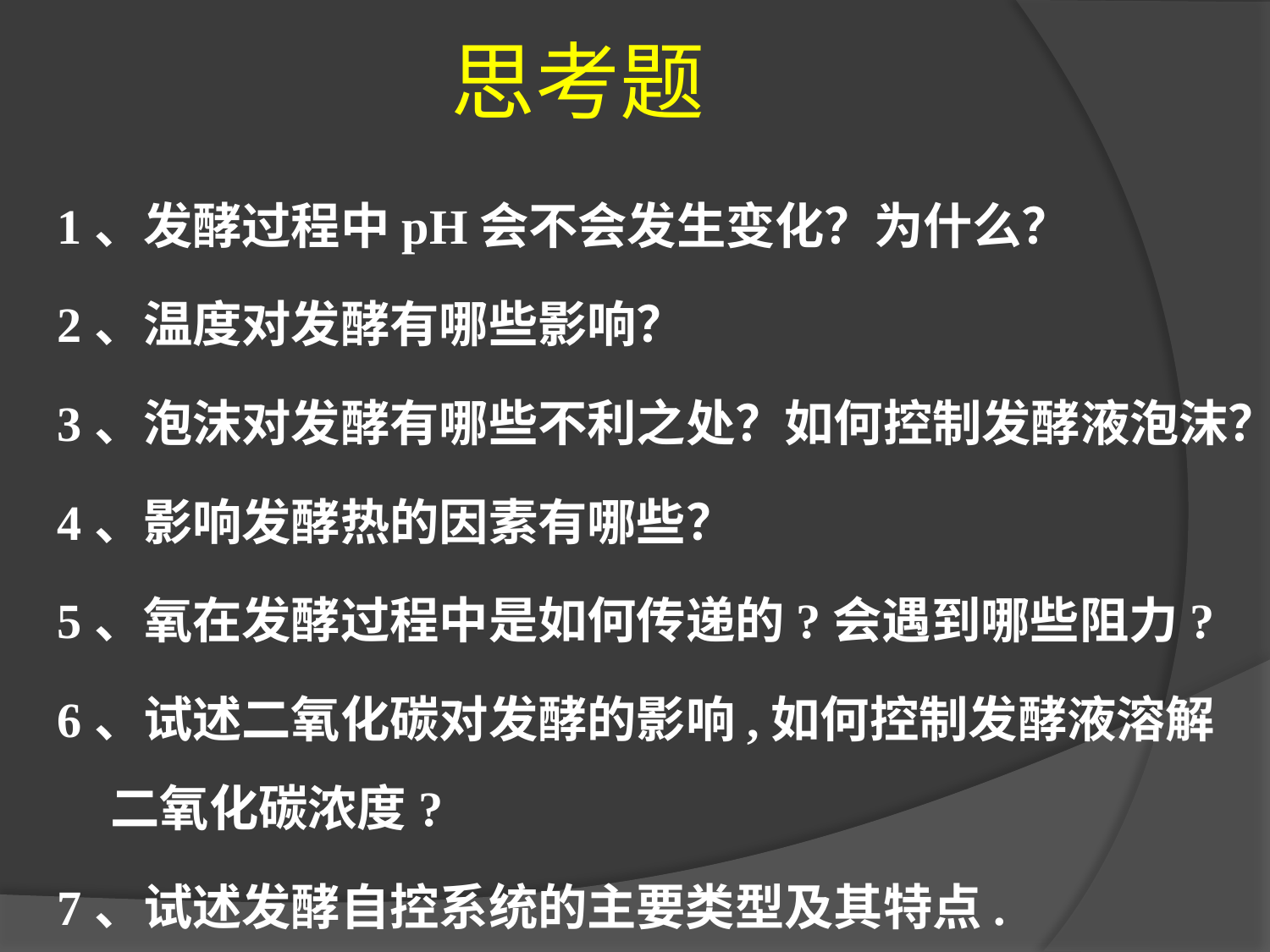

# 思考题
1、发酵过程中pH会不会发生变化？为什么？
2、温度对发酵有哪些影响？
3、泡沫对发酵有哪些不利之处？如何控制发酵液泡沫？
4、影响发酵热的因素有哪些？
5、氧在发酵过程中是如何传递的?会遇到哪些阻力?
6、试述二氧化碳对发酵的影响,如何控制发酵液溶解二氧化碳浓度?
7、试述发酵自控系统的主要类型及其特点.